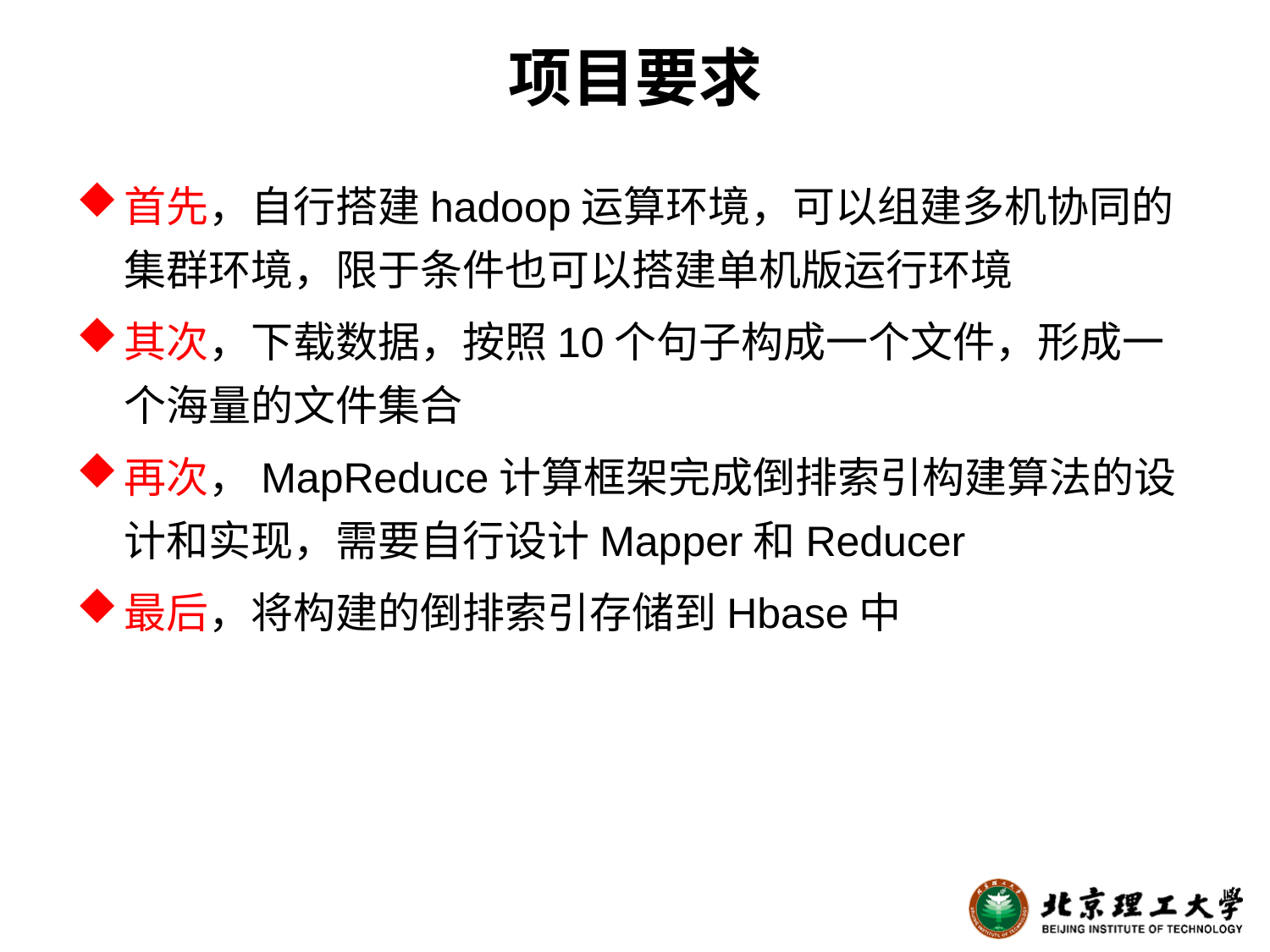

# 项目要求
首先，自行搭建hadoop运算环境，可以组建多机协同的集群环境，限于条件也可以搭建单机版运行环境
其次，下载数据，按照10个句子构成一个文件，形成一个海量的文件集合
再次，MapReduce计算框架完成倒排索引构建算法的设计和实现，需要自行设计Mapper和Reducer
最后，将构建的倒排索引存储到Hbase中